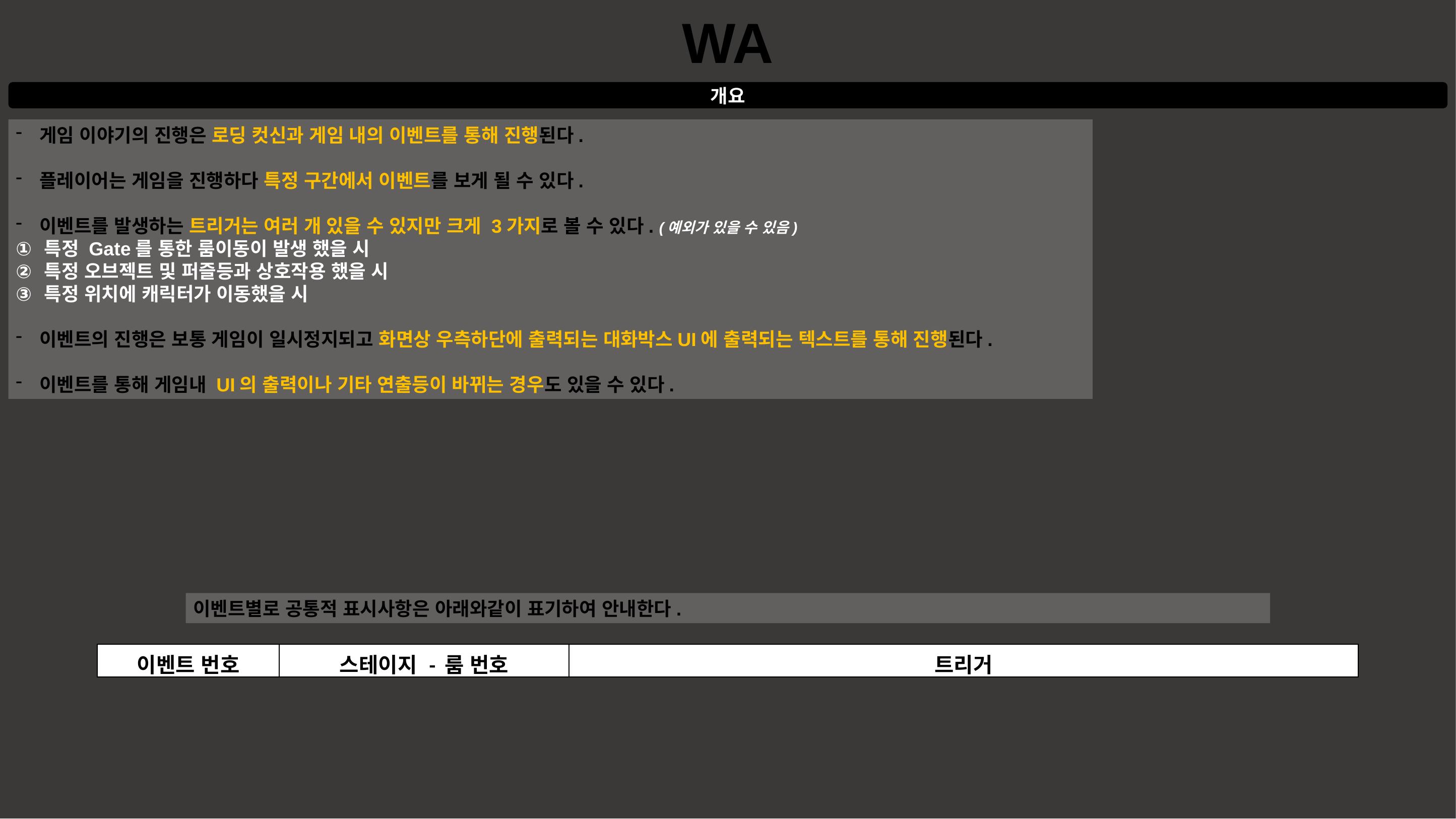

WA
개요
게임 이야기의 진행은 로딩 컷신과 게임 내의 이벤트를 통해 진행된다.

플레이어는 게임을 진행하다 특정 구간에서 이벤트를 보게 될 수 있다.

이벤트를 발생하는 트리거는 여러 개 있을 수 있지만 크게 3가지로 볼 수 있다. (예외가 있을 수 있음)
특정 Gate를 통한 룸이동이 발생 했을 시
특정 오브젝트 및 퍼즐등과 상호작용 했을 시
특정 위치에 캐릭터가 이동했을 시

이벤트의 진행은 보통 게임이 일시정지되고 화면상 우측하단에 출력되는 대화박스UI에 출력되는 텍스트를 통해 진행된다.

이벤트를 통해 게임내 UI의 출력이나 기타 연출등이 바뀌는 경우도 있을 수 있다.
이벤트별로 공통적 표시사항은 아래와같이 표기하여 안내한다.
| 이벤트 번호 | 스테이지 - 룸 번호 | 트리거 |
| --- | --- | --- |